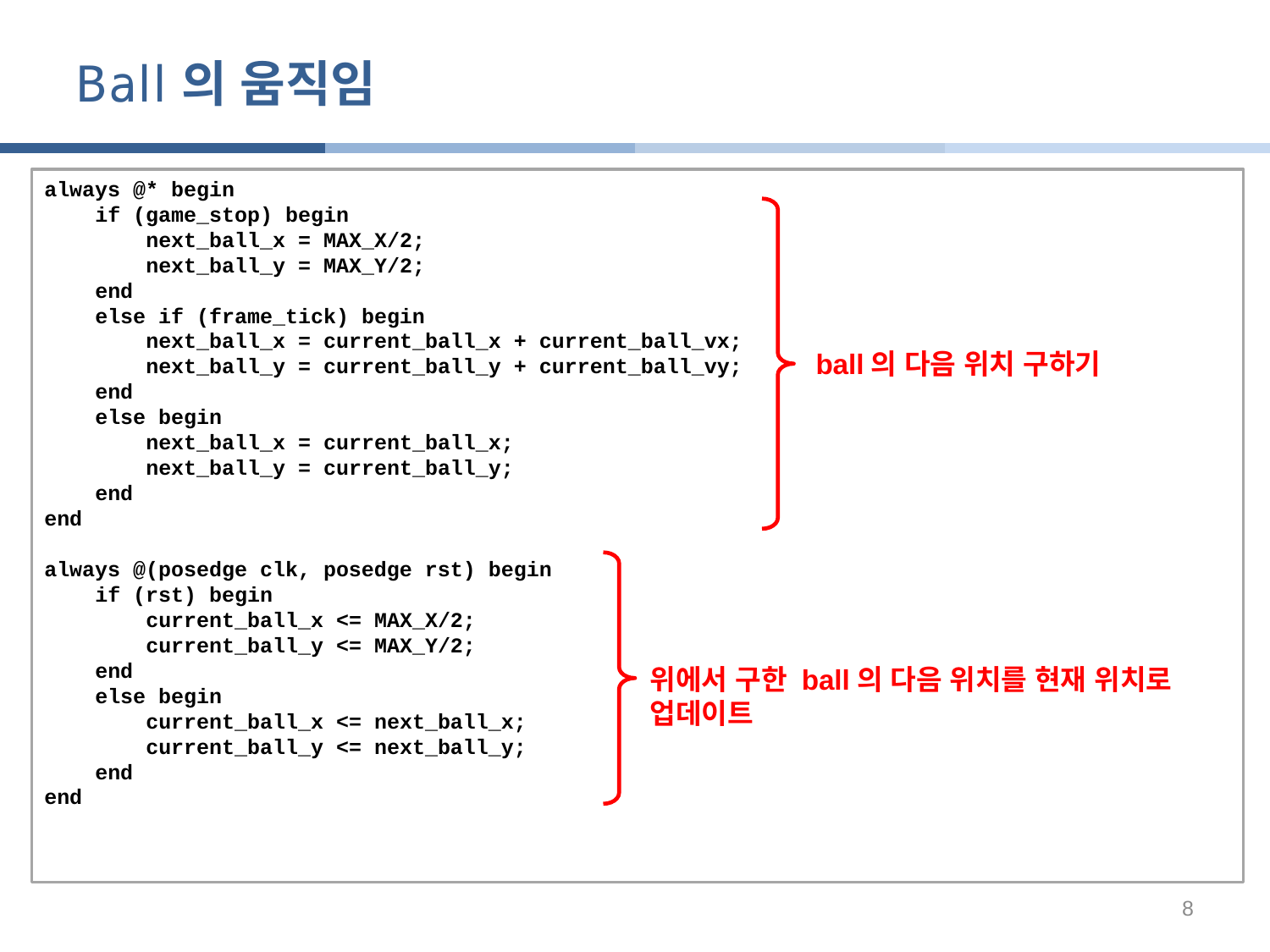

# Ball의 움직임
always @* begin
    if (game_stop) begin
        next_ball_x = MAX_X/2;
        next_ball_y = MAX_Y/2;
    end
    else if (frame_tick) begin
        next_ball_x = current_ball_x + current_ball_vx;
        next_ball_y = current_ball_y + current_ball_vy;
    end
    else begin
        next_ball_x = current_ball_x;
        next_ball_y = current_ball_y;
    end
end

always @(posedge clk, posedge rst) begin
    if (rst) begin
        current_ball_x <= MAX_X/2;
        current_ball_y <= MAX_Y/2;
    end
    else begin
        current_ball_x <= next_ball_x;
        current_ball_y <= next_ball_y;
    end
end

ball의 다음 위치 구하기

위에서 구한 ball의 다음 위치를 현재 위치로 업데이트
8